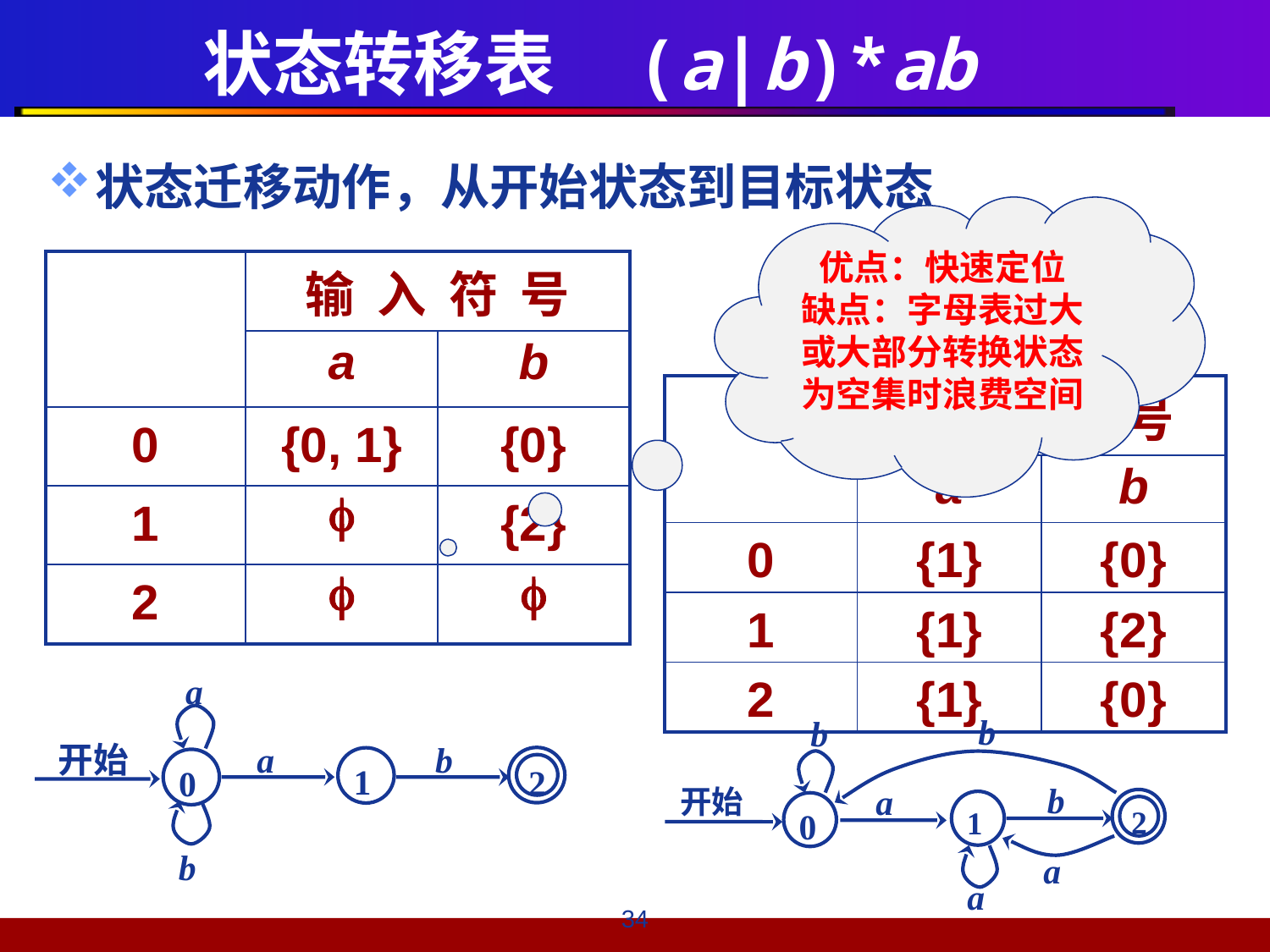

# 状态转移表    (a|b)*ab
状态迁移动作，从开始状态到目标状态
优点：快速定位
缺点：字母表过大或大部分转换状态为空集时浪费空间
|  | 输 入 符 号 |  |
| --- | --- | --- |
|  | a | b |
| 0 | {0, 1} | {0} |
| 1 | φ | {2} |
| 2 | φ | φ |
|  | 输 入 符 号 |  |
| --- | --- | --- |
|  | a | b |
| 0 | {1} | {0} |
| 1 | {1} | {2} |
| 2 | {1} | {0} |
a

开始
a
b

2
1
0

b
b
b

b
a
开始

2
1
0

a

a
34